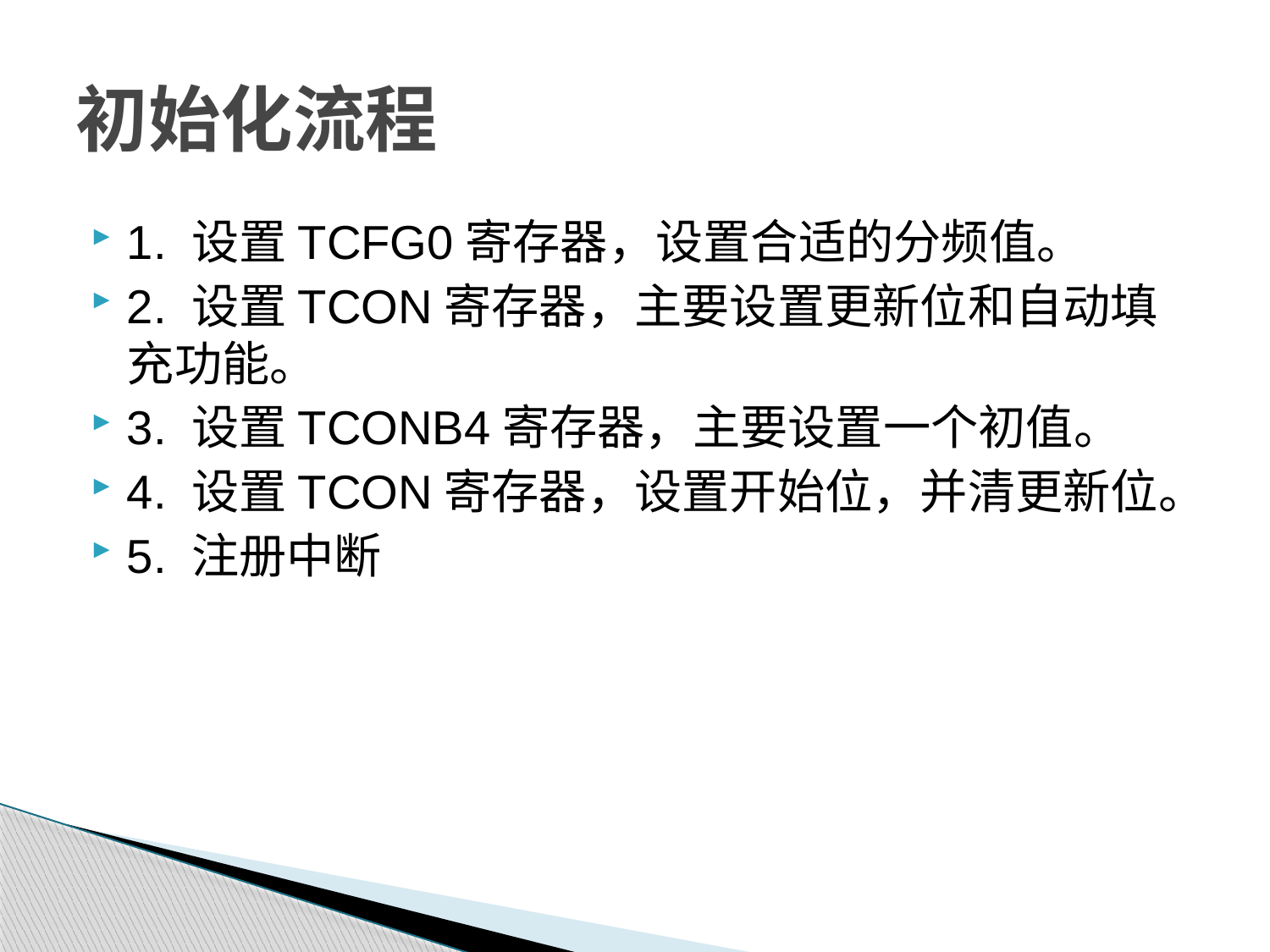

# 初始化流程
1. 设置TCFG0寄存器，设置合适的分频值。
2. 设置TCON寄存器，主要设置更新位和自动填充功能。
3. 设置TCONB4寄存器，主要设置一个初值。
4. 设置TCON寄存器，设置开始位，并清更新位。
5. 注册中断